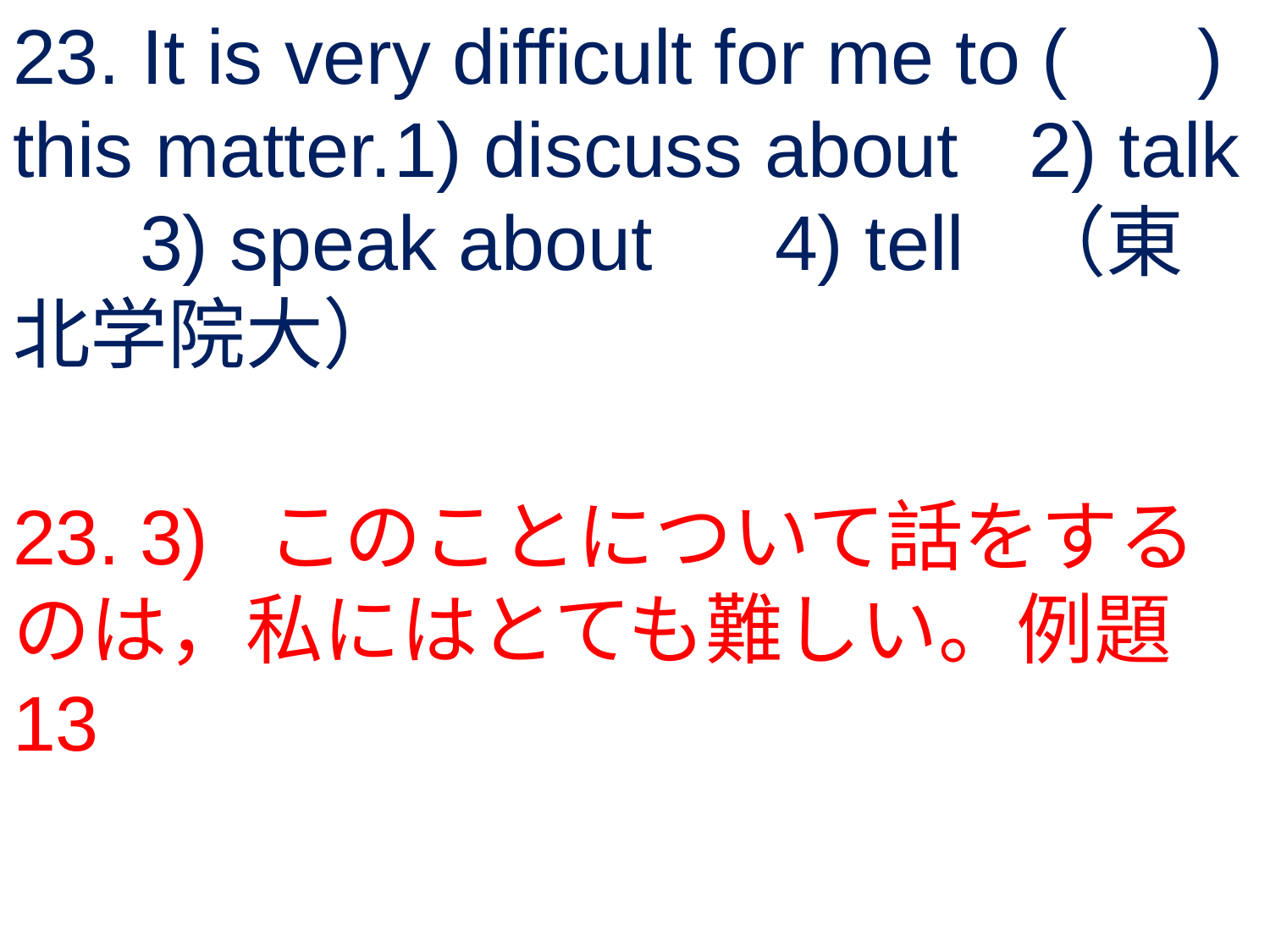

# 23. It is very difficult for me to (      ) this matter.	1) discuss about	2) talk	3) speak about	4) tell	（東北学院大）
23.	3) 	このことについて話をするのは，私にはとても難しい。例題13